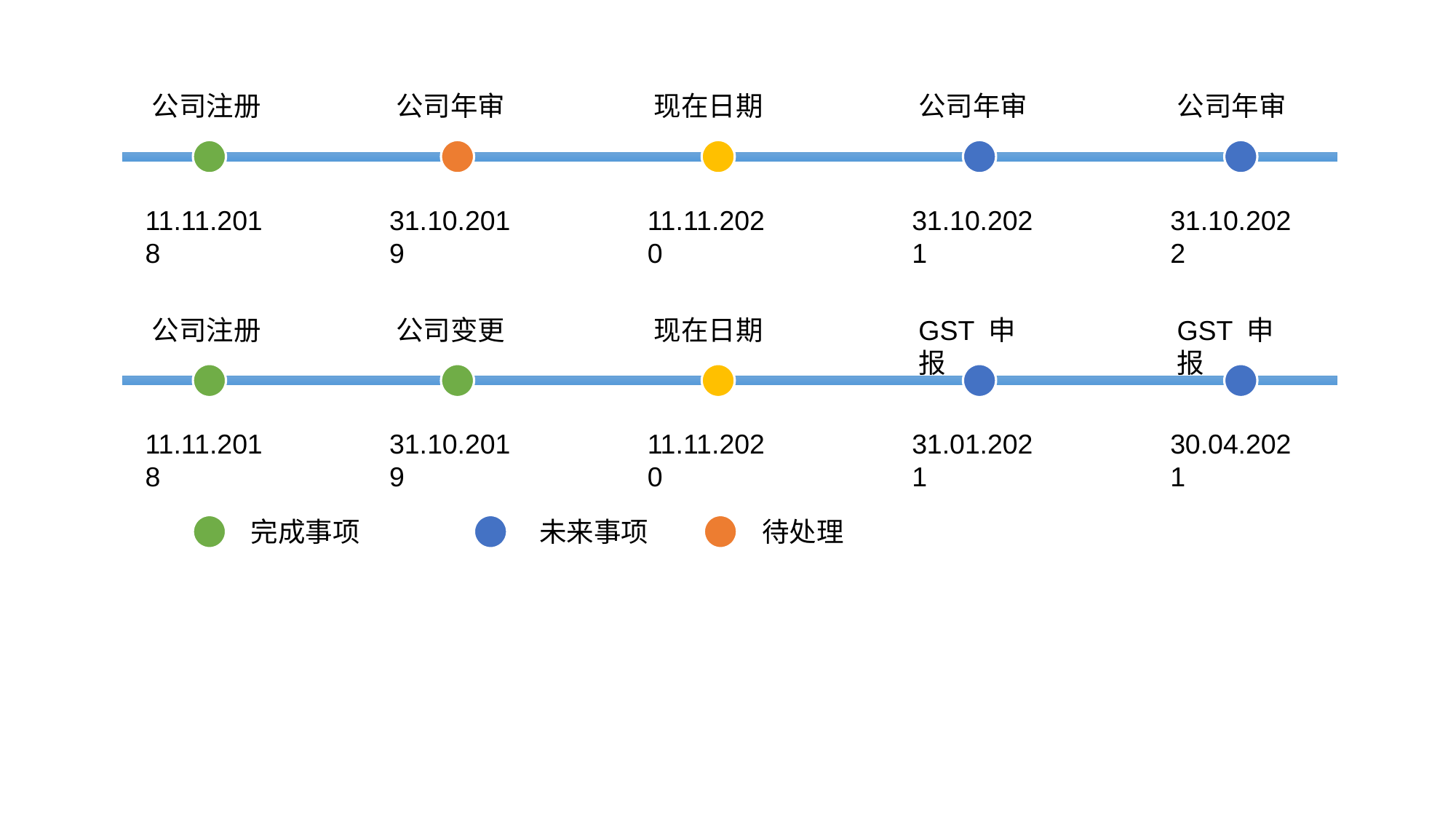

公司注册
公司年审
现在日期
公司年审
公司年审

11.11.2018
31.10.2019
11.11.2020
31.10.2021
31.10.2022
公司注册
公司变更
现在日期
GST 申报
GST 申报

11.11.2018
31.10.2019
11.11.2020
31.01.2021
30.04.2021
完成事项
未来事项
待处理